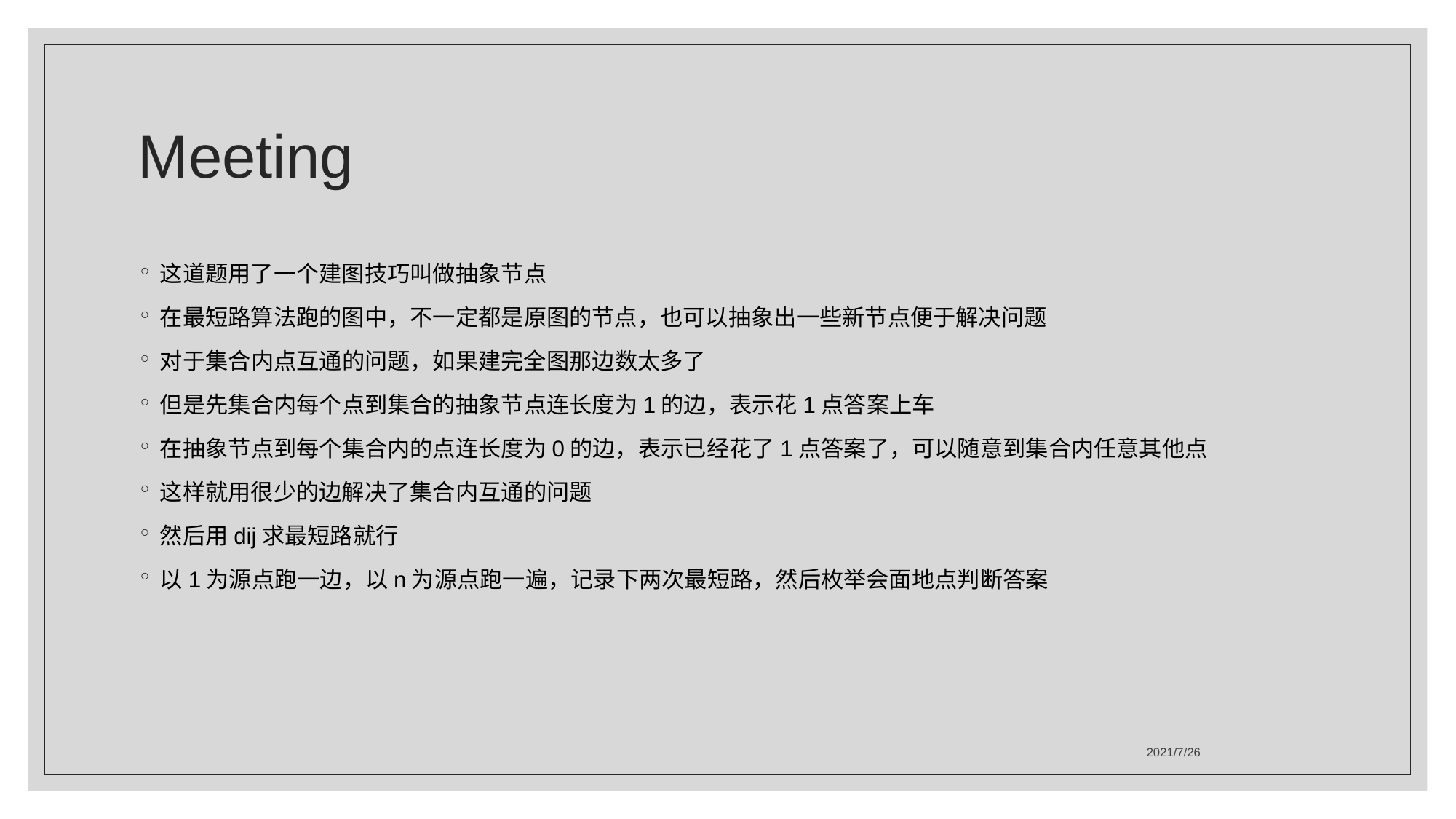

# Meeting
这道题用了一个建图技巧叫做抽象节点
在最短路算法跑的图中，不一定都是原图的节点，也可以抽象出一些新节点便于解决问题
对于集合内点互通的问题，如果建完全图那边数太多了
但是先集合内每个点到集合的抽象节点连长度为1的边，表示花1点答案上车
在抽象节点到每个集合内的点连长度为0的边，表示已经花了1点答案了，可以随意到集合内任意其他点
这样就用很少的边解决了集合内互通的问题
然后用dij求最短路就行
以1为源点跑一边，以n为源点跑一遍，记录下两次最短路，然后枚举会面地点判断答案
2021/7/26